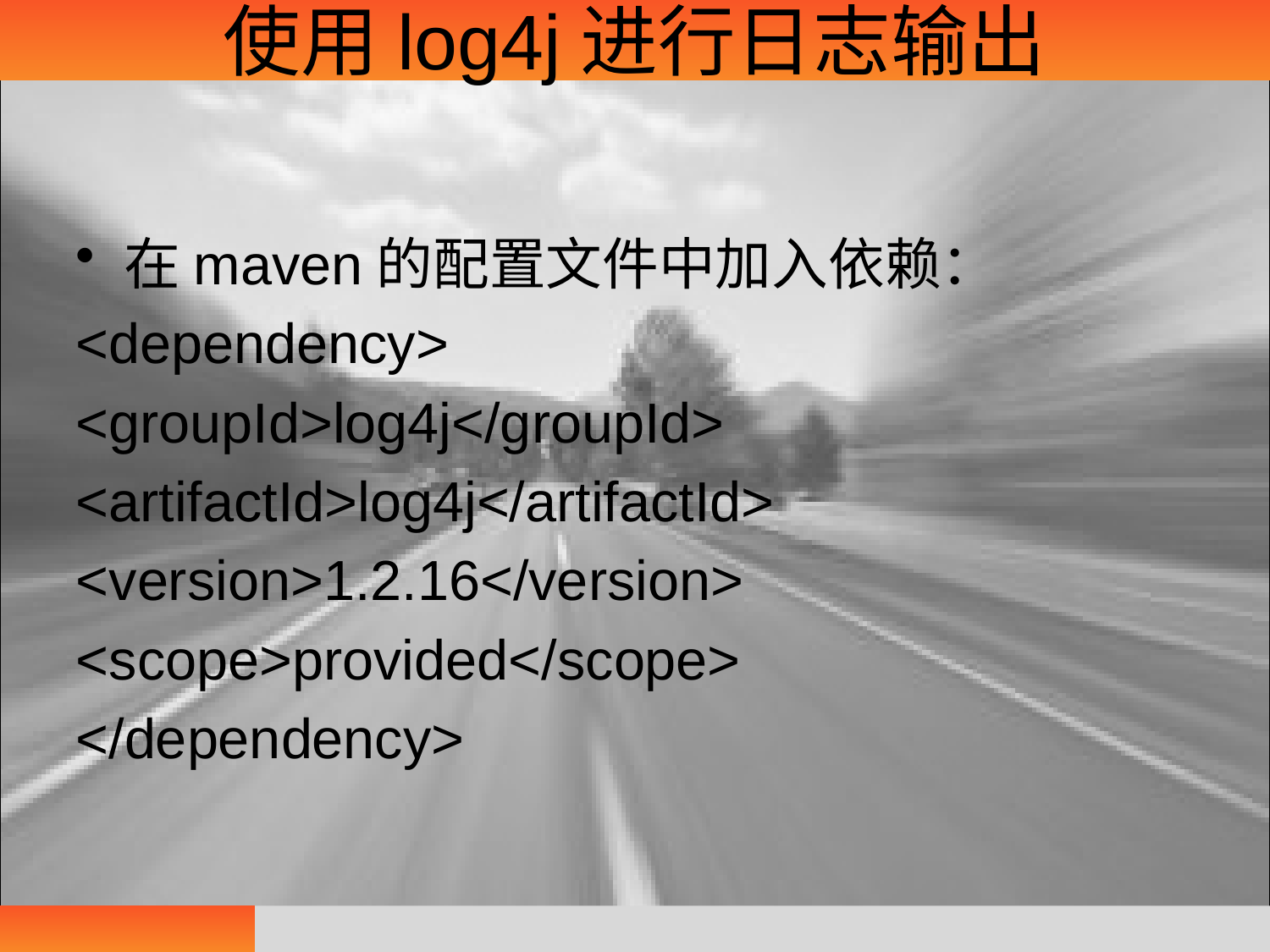

# 使用log4j进行日志输出
在maven的配置文件中加入依赖：
<dependency>
<groupId>log4j</groupId>
<artifactId>log4j</artifactId>
<version>1.2.16</version>
<scope>provided</scope>
</dependency>